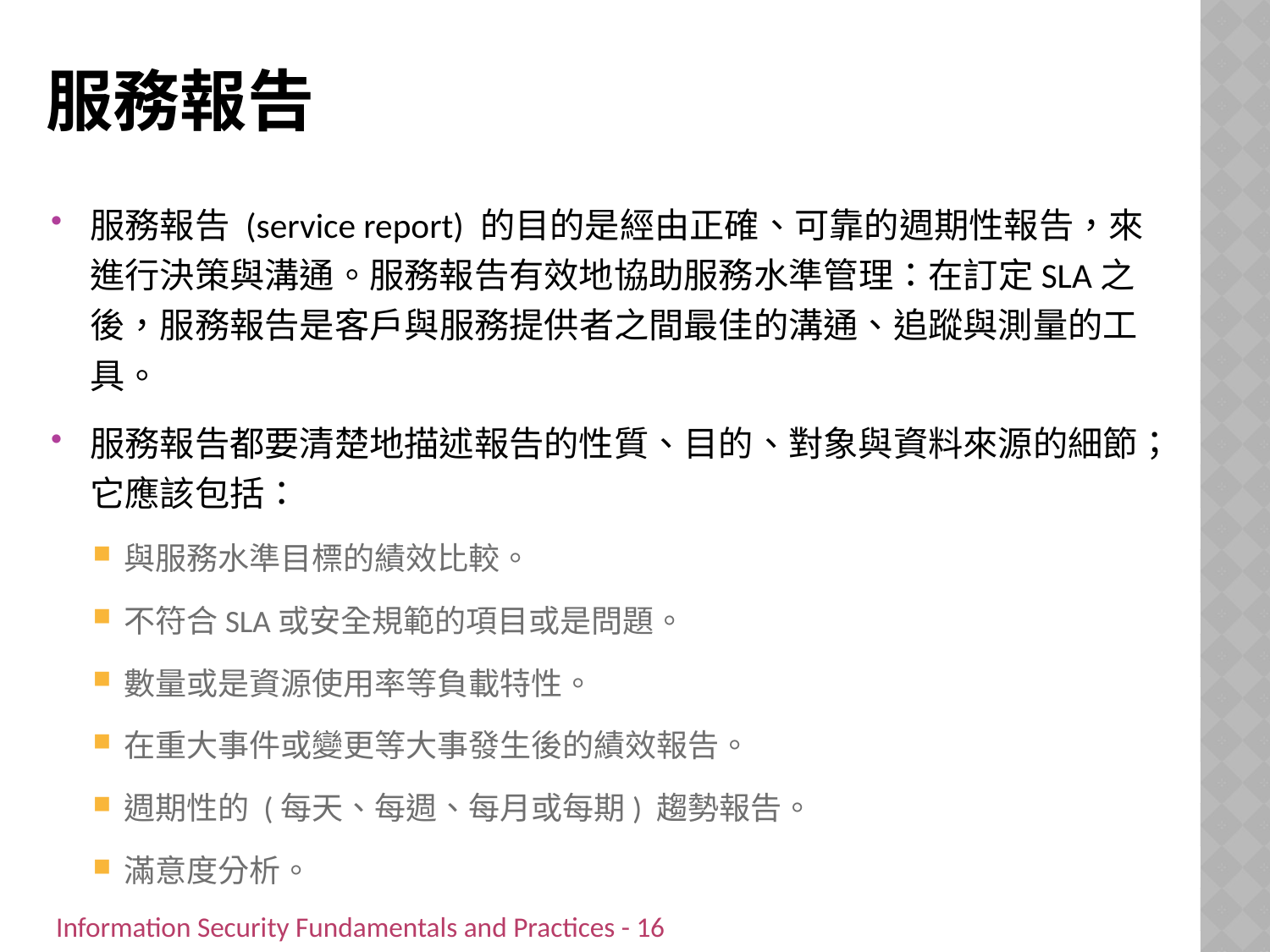

# 服務報告
服務報告 (service report) 的目的是經由正確、可靠的週期性報告，來進行決策與溝通。服務報告有效地協助服務水準管理：在訂定SLA之後，服務報告是客戶與服務提供者之間最佳的溝通、追蹤與測量的工具。
服務報告都要清楚地描述報告的性質、目的、對象與資料來源的細節；它應該包括：
與服務水準目標的績效比較。
不符合SLA或安全規範的項目或是問題。
數量或是資源使用率等負載特性。
在重大事件或變更等大事發生後的績效報告。
週期性的 (每天、每週、每月或每期) 趨勢報告。
滿意度分析。